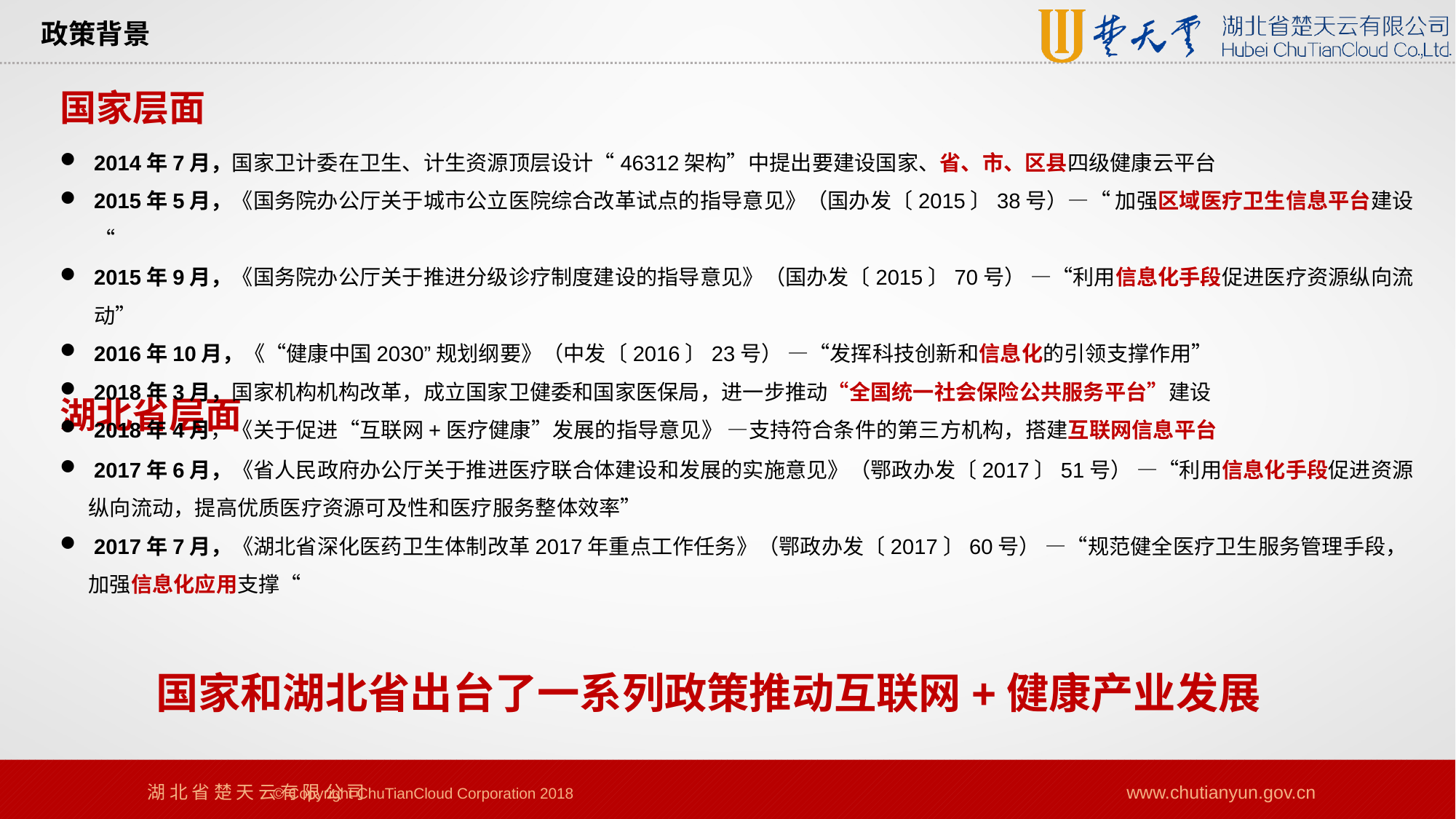

政策背景
国家层面
2014年7月，国家卫计委在卫生、计生资源顶层设计“46312架构”中提出要建设国家、省、市、区县四级健康云平台
2015年5月，《国务院办公厅关于城市公立医院综合改革试点的指导意见》（国办发〔2015〕38号）—“ 加强区域医疗卫生信息平台建设“
2015年9月，《国务院办公厅关于推进分级诊疗制度建设的指导意见》（国办发〔2015〕70号） —“利用信息化手段促进医疗资源纵向流动”
2016年10月，《“健康中国2030”规划纲要》（中发〔2016〕23号） —“发挥科技创新和信息化的引领支撑作用”
2018年3月，国家机构机构改革，成立国家卫健委和国家医保局，进一步推动“全国统一社会保险公共服务平台”建设
2018年4月，《关于促进“互联网+医疗健康”发展的指导意见》 —支持符合条件的第三方机构，搭建互联网信息平台
湖北省层面
2017年6月，《省人民政府办公厅关于推进医疗联合体建设和发展的实施意见》（鄂政办发〔2017〕51号） —“利用信息化手段促进资源
     纵向流动，提高优质医疗资源可及性和医疗服务整体效率”
2017年7月，《湖北省深化医药卫生体制改革2017年重点工作任务》（鄂政办发〔2017〕60号） —“规范健全医疗卫生服务管理手段，
     加强信息化应用支撑“
国家和湖北省出台了一系列政策推动互联网+健康产业发展